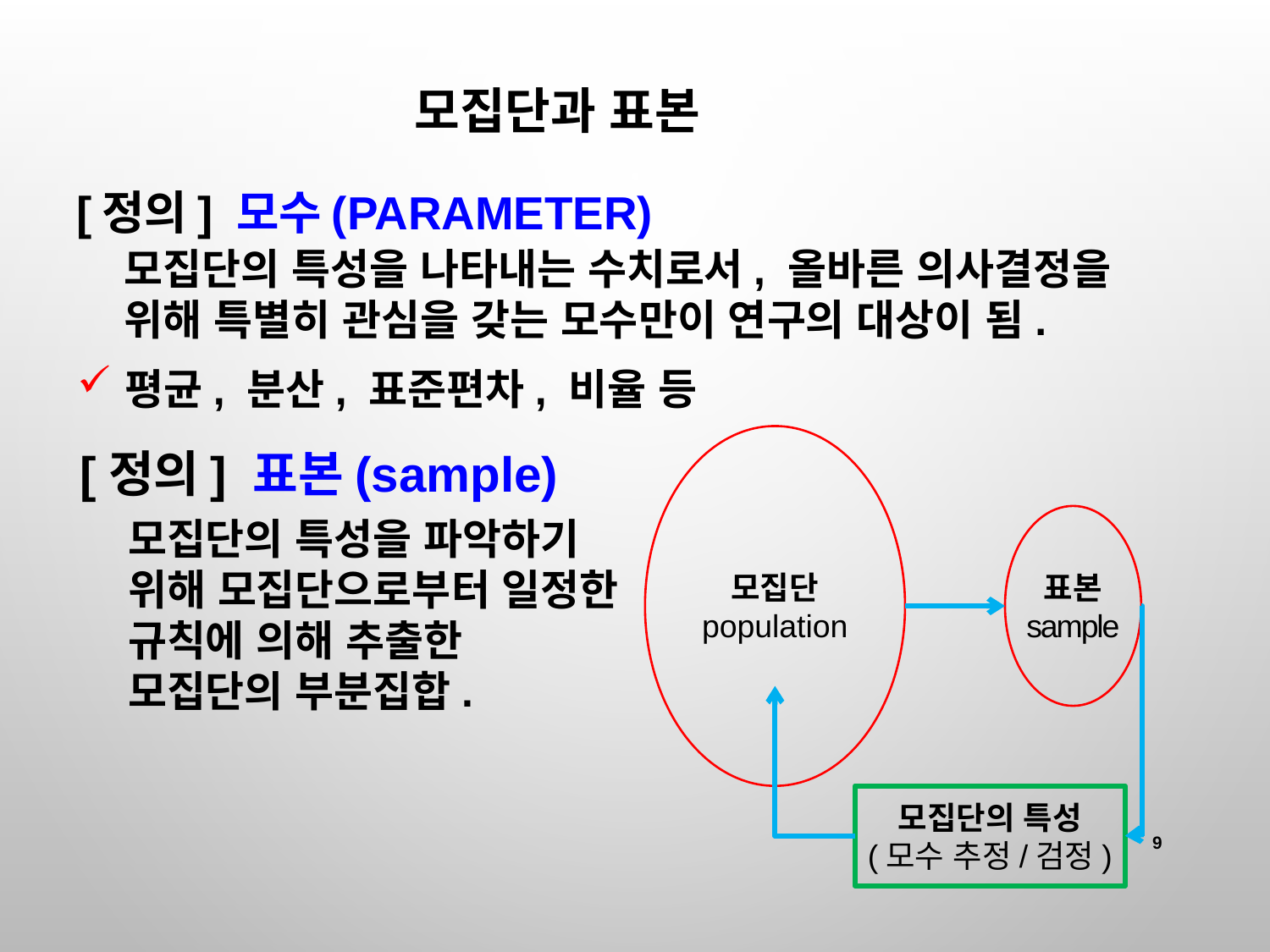

# 모집단과 표본
[정의] 모수(parameter)
	모집단의 특성을 나타내는 수치로서, 올바른 의사결정을 위해 특별히 관심을 갖는 모수만이 연구의 대상이 됨.
평균, 분산, 표준편차, 비율 등
모집단
population
[정의] 표본(sample)
	모집단의 특성을 파악하기 위해 모집단으로부터 일정한 규칙에 의해 추출한 모집단의 부분집합.
표본
sample
모집단의 특성
(모수 추정/검정)
9